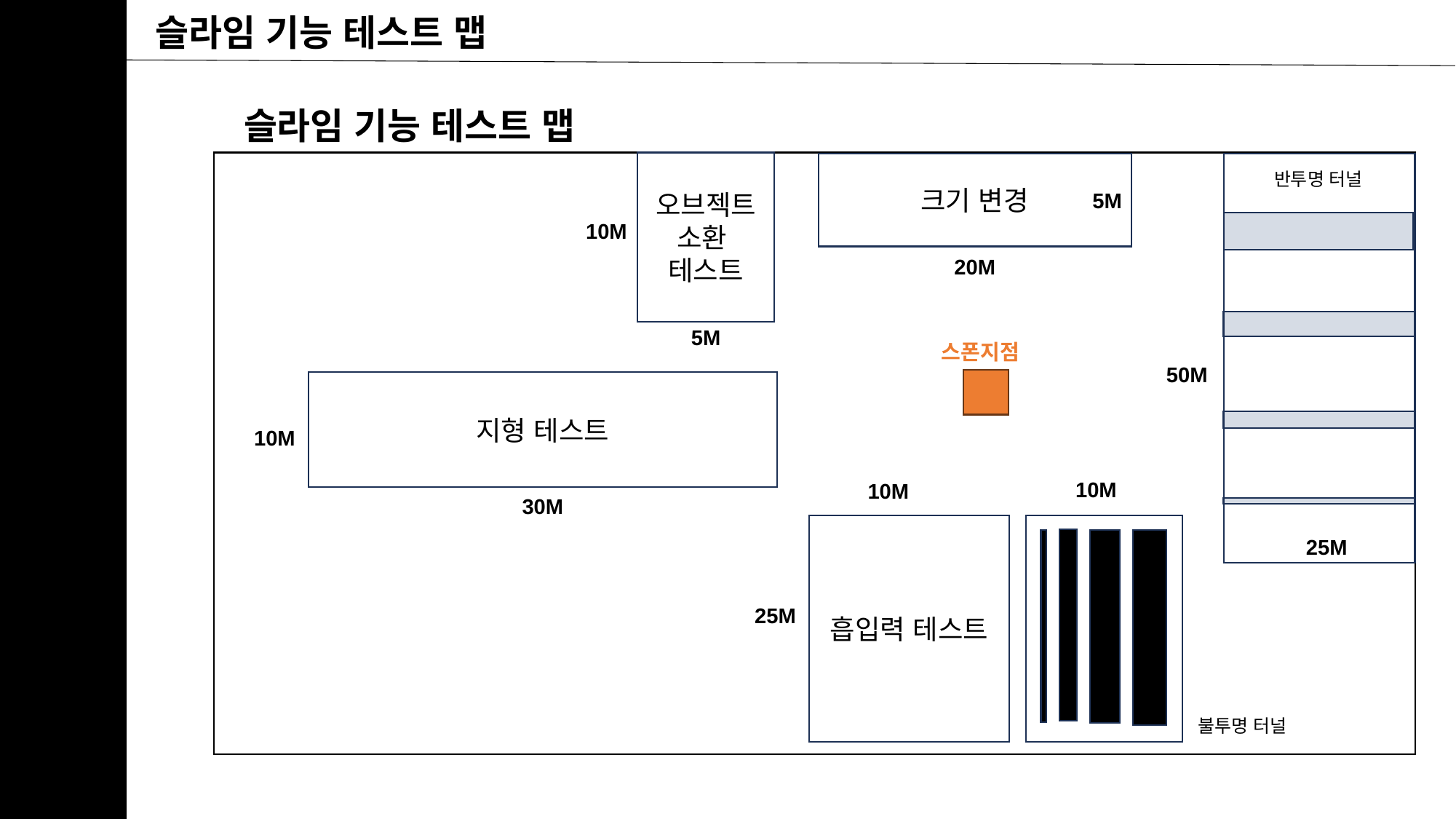

슬라임 기능 테스트 맵
슬라임 기능 테스트 맵

오브젝트
소환
테스트
크기 변경

반투명 터널
5M
10M

20M

5M
스폰지점
50M

지형 테스트

10M
10M
10M
30M

흡입력 테스트

25M
25M

불투명 터널